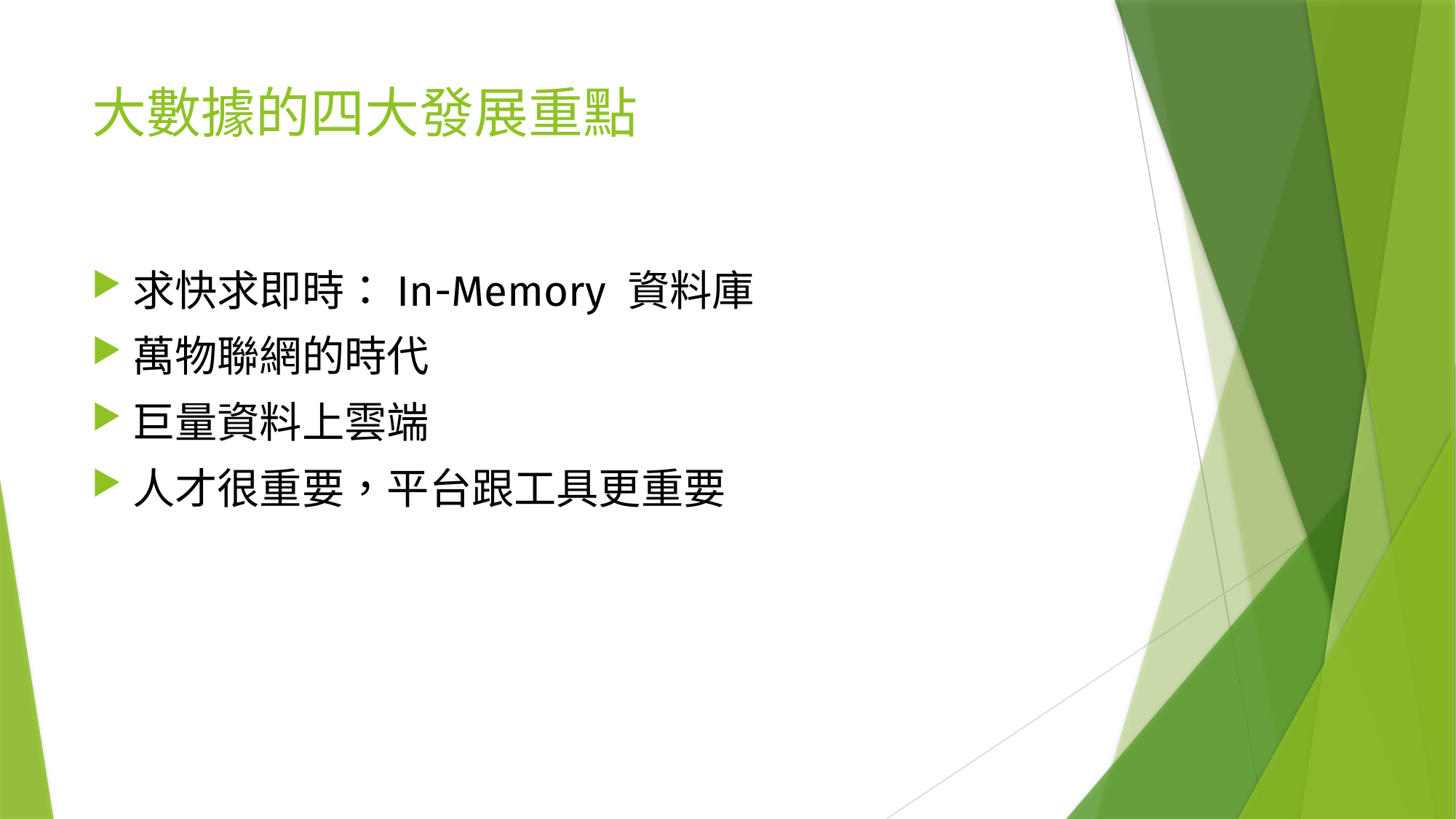

# 大數據的四大發展重點
求快求即時：In-Memory 資料庫
萬物聯網的時代
巨量資料上雲端
人才很重要，平台跟工具更重要